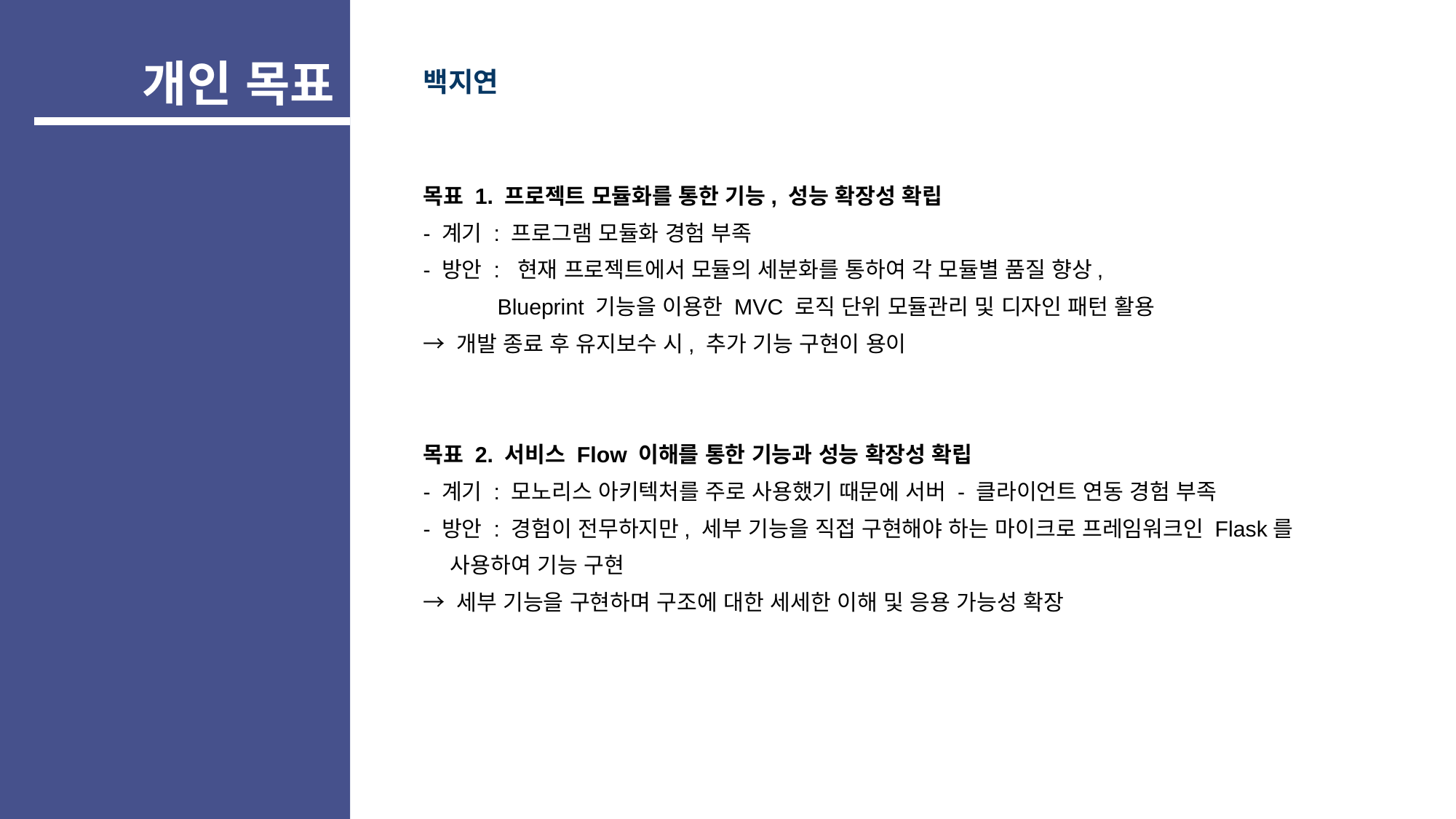

개인 목표
백지연

목표 1. 프로젝트 모듈화를 통한 기능, 성능 확장성 확립
- 계기 : 프로그램 모듈화 경험 부족
- 방안 :  현재 프로젝트에서 모듈의 세분화를 통하여 각 모듈별 품질 향상,
            Blueprint 기능을 이용한 MVC 로직 단위 모듈관리 및 디자인 패턴 활용
→ 개발 종료 후 유지보수 시, 추가 기능 구현이 용이

목표 2. 서비스 Flow 이해를 통한 기능과 성능 확장성 확립
- 계기 : 모노리스 아키텍처를 주로 사용했기 때문에 서버 - 클라이언트 연동 경험 부족
- 방안 : 경험이 전무하지만, 세부 기능을 직접 구현해야 하는 마이크로 프레임워크인 Flask를 사용하여 기능 구현
→ 세부 기능을 구현하며 구조에 대한 세세한 이해 및 응용 가능성 확장